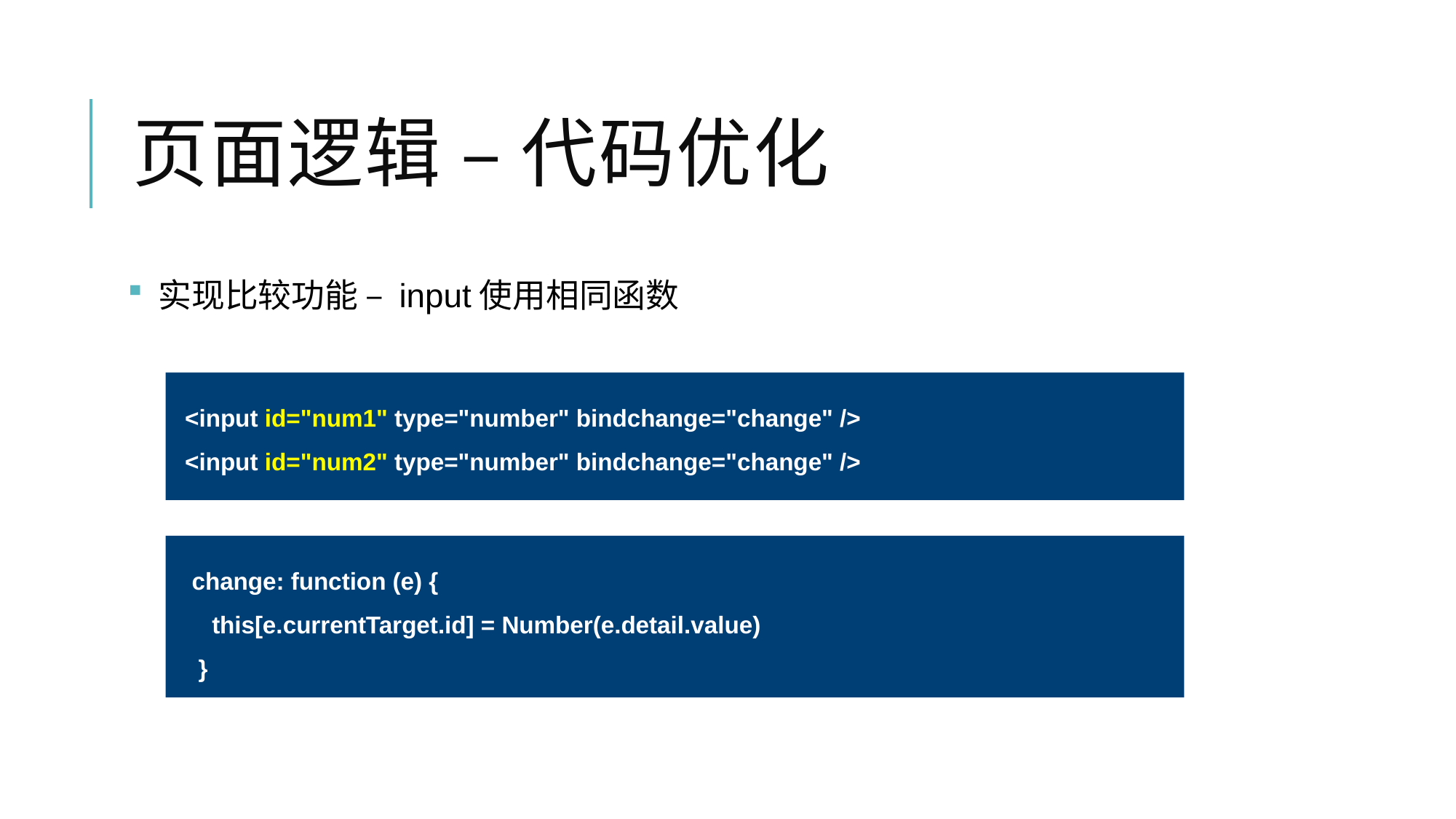

# 页面逻辑 – 代码优化
 实现比较功能 – input使用相同函数

<input id="num1" type="number" bindchange="change" />
<input id="num2" type="number" bindchange="change" />

 change: function (e) {
    this[e.currentTarget.id] = Number(e.detail.value)
  }